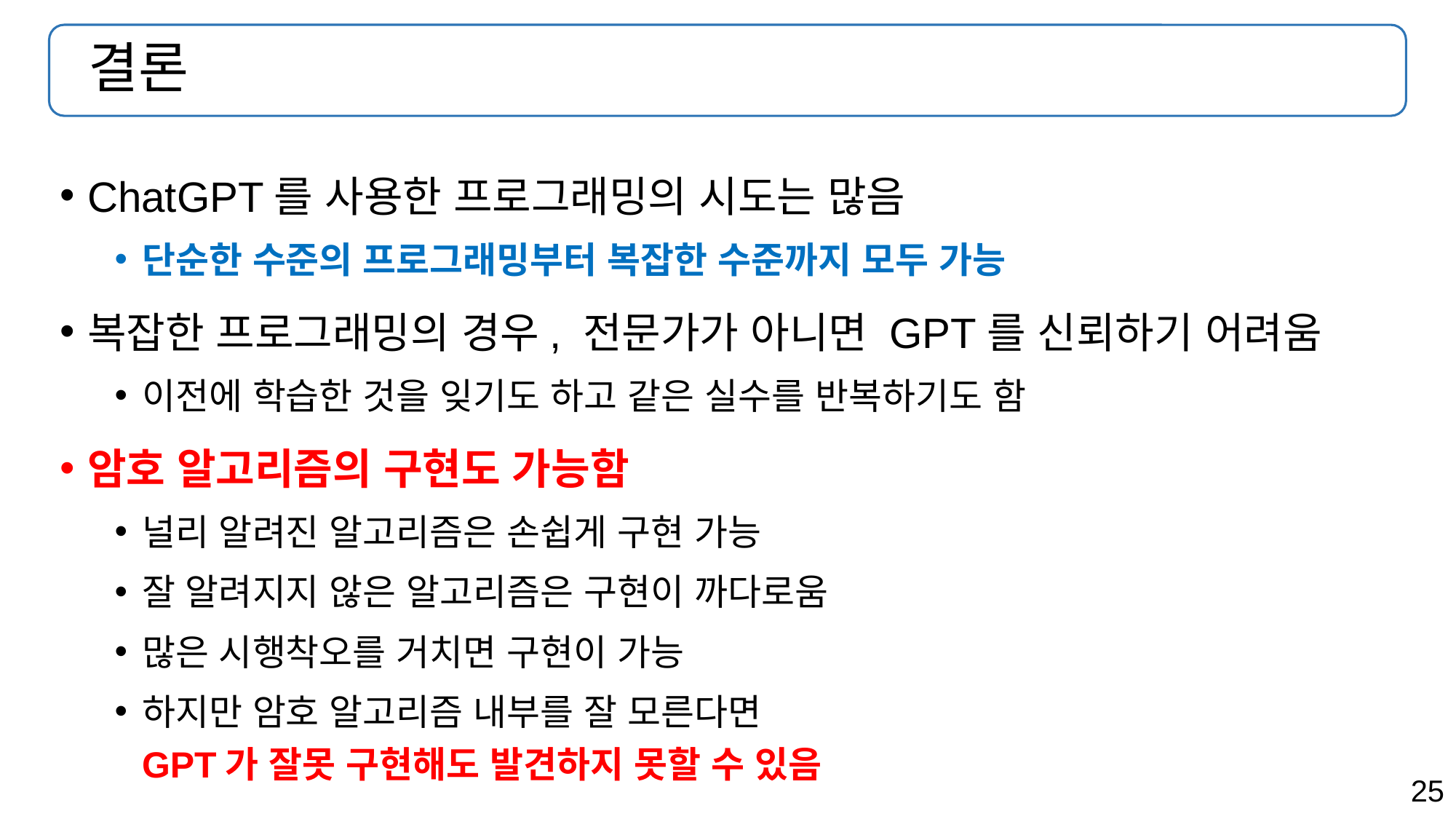

# 결론
ChatGPT를 사용한 프로그래밍의 시도는 많음
단순한 수준의 프로그래밍부터 복잡한 수준까지 모두 가능
복잡한 프로그래밍의 경우, 전문가가 아니면 GPT를 신뢰하기 어려움
이전에 학습한 것을 잊기도 하고 같은 실수를 반복하기도 함
암호 알고리즘의 구현도 가능함
널리 알려진 알고리즘은 손쉽게 구현 가능
잘 알려지지 않은 알고리즘은 구현이 까다로움
많은 시행착오를 거치면 구현이 가능
하지만 암호 알고리즘 내부를 잘 모른다면
GPT가 잘못 구현해도 발견하지 못할 수 있음